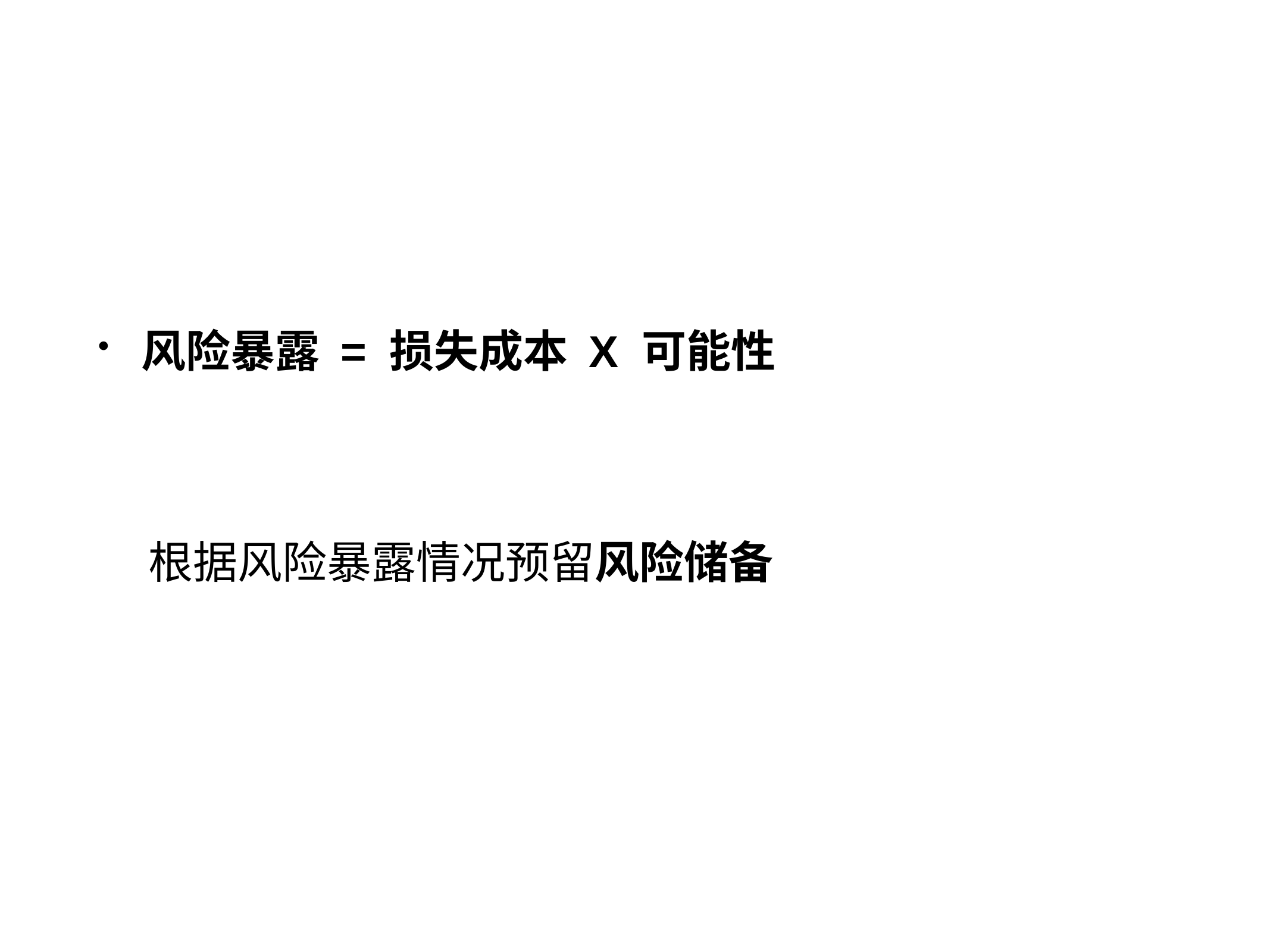

#
风险暴露 = 损失成本 X 可能性

    根据风险暴露情况预留风险储备